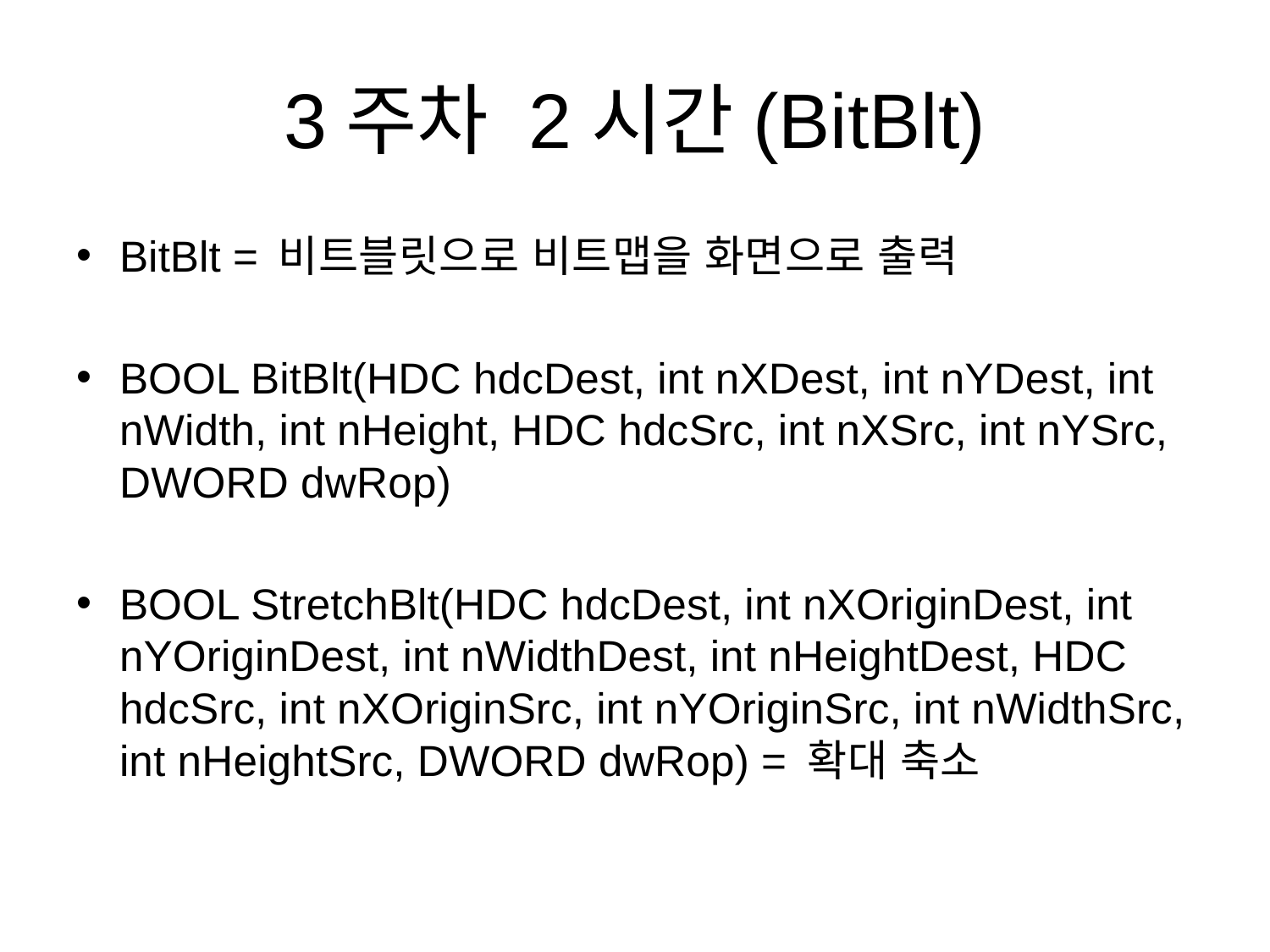

# 3주차 2시간(BitBlt)
BitBlt = 비트블릿으로 비트맵을 화면으로 출력

BOOL BitBlt(HDC hdcDest, int nXDest, int nYDest, int nWidth, int nHeight, HDC hdcSrc, int nXSrc, int nYSrc, DWORD dwRop)

BOOL StretchBlt(HDC hdcDest, int nXOriginDest, int nYOriginDest, int nWidthDest, int nHeightDest, HDC hdcSrc, int nXOriginSrc, int nYOriginSrc, int nWidthSrc, int nHeightSrc, DWORD dwRop) = 확대 축소